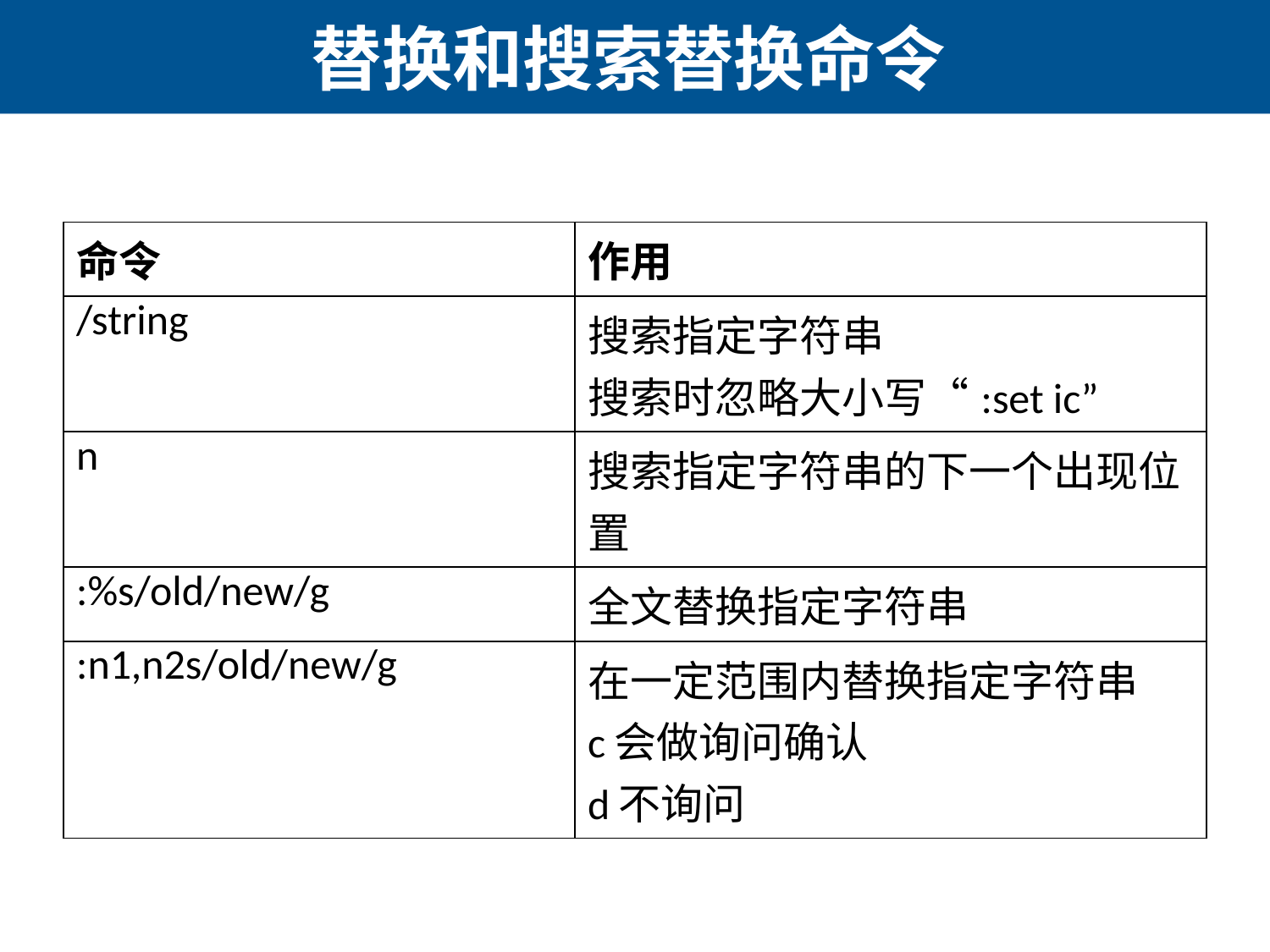

# 替换和搜索替换命令
| 命令 | 作用 |
| --- | --- |
| /string | 搜索指定字符串 搜索时忽略大小写“:set ic” |
| n | 搜索指定字符串的下一个出现位置 |
| :%s/old/new/g | 全文替换指定字符串 |
| :n1,n2s/old/new/g | 在一定范围内替换指定字符串 c会做询问确认 d不询问 |